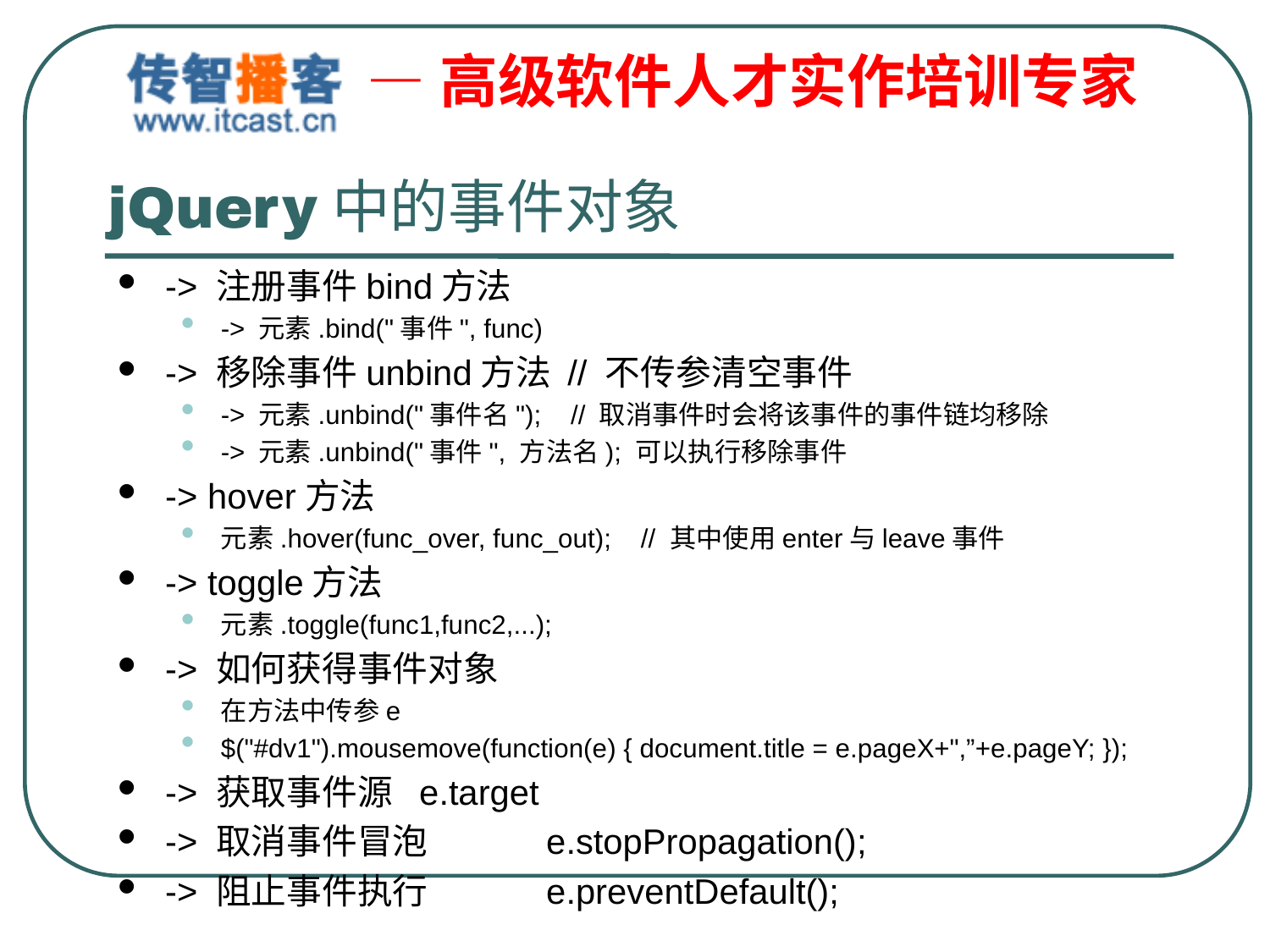

# jQuery中的事件对象
-> 注册事件bind方法
-> 元素.bind("事件", func)
-> 移除事件unbind方法 // 不传参清空事件
-> 元素.unbind("事件名");    // 取消事件时会将该事件的事件链均移除
-> 元素.unbind("事件", 方法名); 可以执行移除事件
-> hover方法
元素.hover(func_over, func_out);    // 其中使用enter与leave事件
-> toggle方法
元素.toggle(func1,func2,...);
-> 如何获得事件对象
在方法中传参e
$("#dv1").mousemove(function(e) { document.title = e.pageX+",”+e.pageY; });
-> 获取事件源	e.target
-> 取消事件冒泡	e.stopPropagation();
-> 阻止事件执行	e.preventDefault();